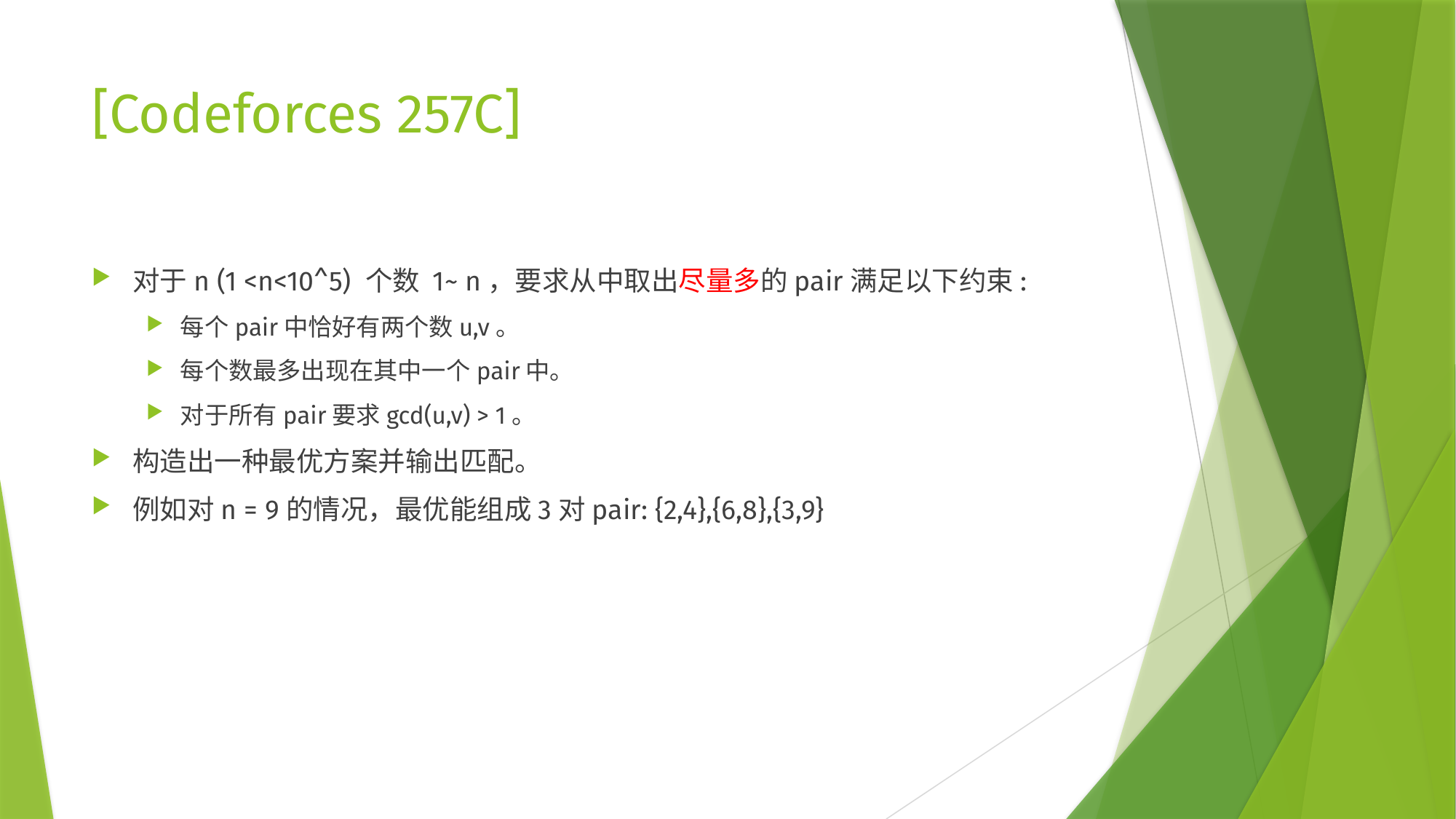

# [Codeforces 257C]
对于n (1 <n<10^5) 个数 1~ n，要求从中取出尽量多的pair满足以下约束:
每个pair中恰好有两个数u,v。
每个数最多出现在其中一个pair中。
对于所有pair要求gcd(u,v) > 1。
构造出一种最优方案并输出匹配。
例如对n = 9的情况，最优能组成3对pair: {2,4},{6,8},{3,9}